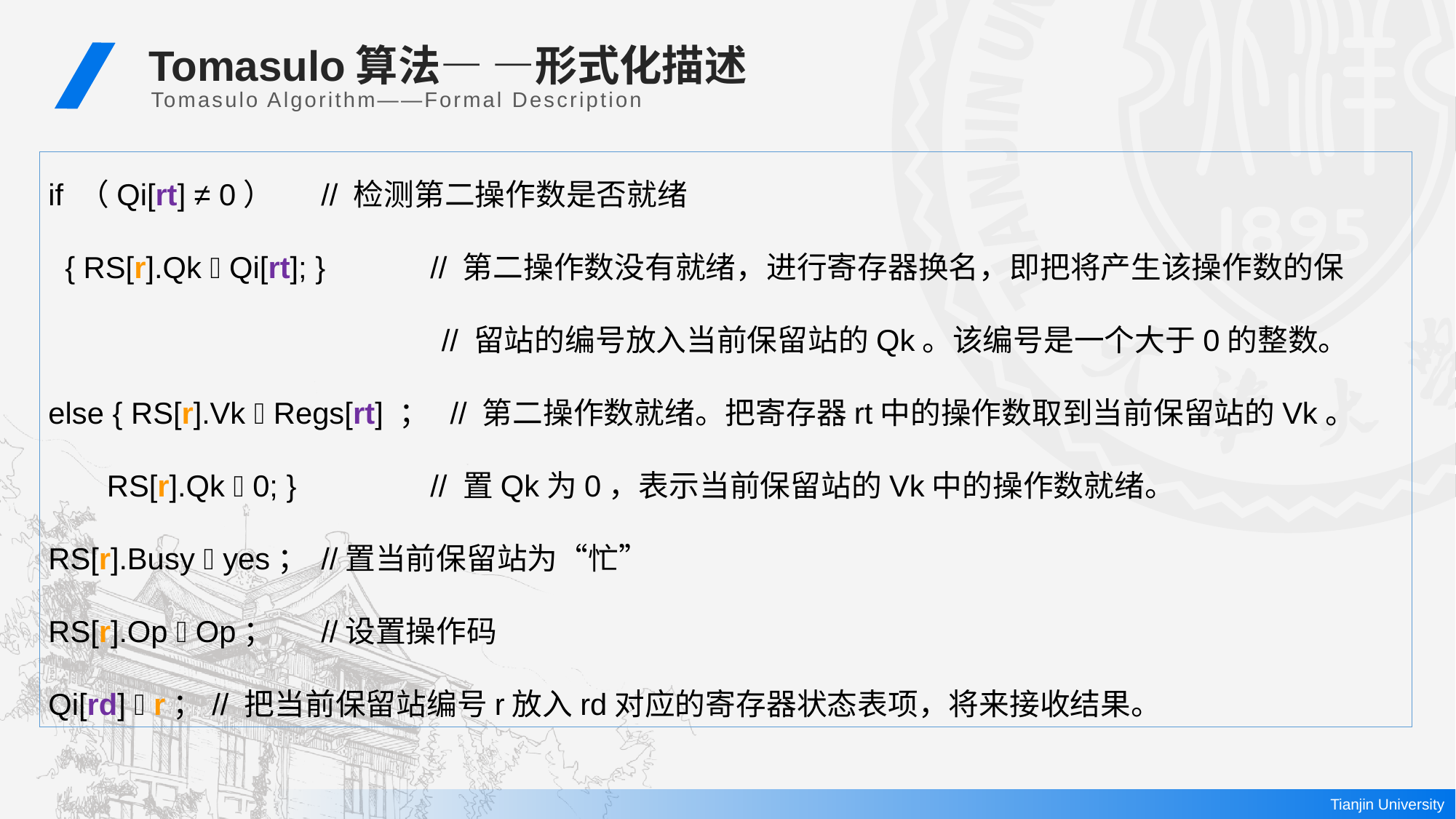

Tomasulo算法— —形式化描述
Tomasulo Algorithm——Formal Description
if （Qi[rt] ≠ 0）	// 检测第二操作数是否就绪
  { RS[r].Qk ← Qi[rt]; }	// 第二操作数没有就绪，进行寄存器换名，即把将产生该操作数的保
                                               // 留站的编号放入当前保留站的Qk。该编号是一个大于0的整数。
else { RS[r].Vk ← Regs[rt] ；  // 第二操作数就绪。把寄存器rt中的操作数取到当前保留站的Vk。
       RS[r].Qk ← 0; }                // 置Qk为0，表示当前保留站的Vk中的操作数就绪。
RS[r].Busy ← yes；	//置当前保留站为“忙”
RS[r].Op ← Op；  	//设置操作码
Qi[rd] ← r；	// 把当前保留站编号r放入rd对应的寄存器状态表项，将来接收结果。